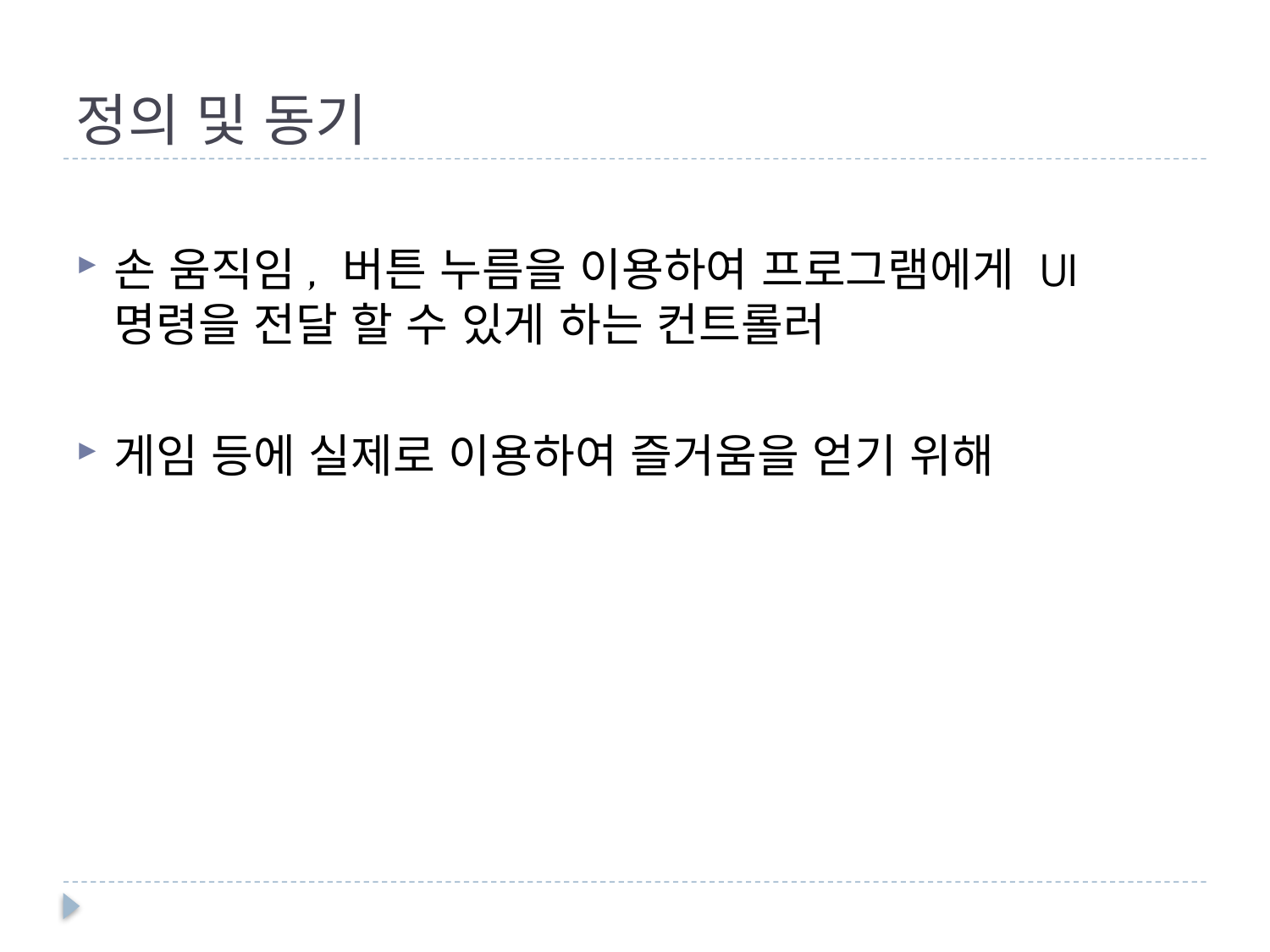

# 정의 및 동기

손 움직임, 버튼 누름을 이용하여 프로그램에게 UI명령을 전달 할 수 있게 하는 컨트롤러

게임 등에 실제로 이용하여 즐거움을 얻기 위해